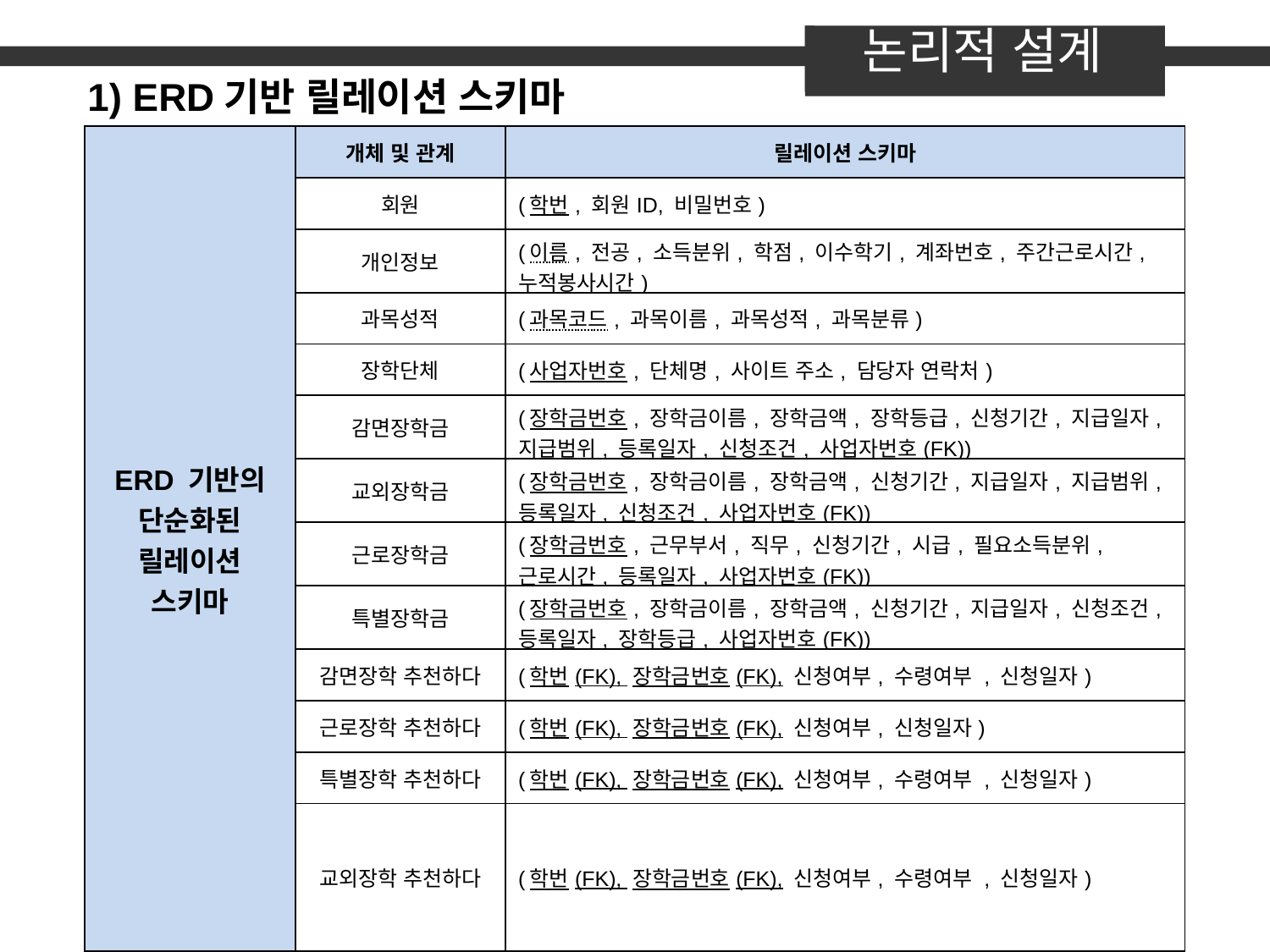

논리적 설계

1) ERD기반 릴레이션 스키마
| ERD 기반의 단순화된 릴레이션 스키마 | 개체 및 관계 | 릴레이션 스키마 |
| --- | --- | --- |
|  | 회원 | (학번, 회원ID, 비밀번호) |
|  | 개인정보 | (이름, 전공, 소득분위, 학점, 이수학기, 계좌번호, 주간근로시간, 누적봉사시간) |
|  | 과목성적 | (과목코드, 과목이름, 과목성적, 과목분류) |
|  | 장학단체 | (사업자번호, 단체명, 사이트 주소, 담당자 연락처) |
|  | 감면장학금 | (장학금번호, 장학금이름, 장학금액, 장학등급, 신청기간, 지급일자, 지급범위, 등록일자, 신청조건, 사업자번호(FK)) |
|  | 교외장학금 | (장학금번호, 장학금이름, 장학금액, 신청기간, 지급일자, 지급범위, 등록일자, 신청조건, 사업자번호(FK)) |
|  | 근로장학금 | (장학금번호, 근무부서, 직무, 신청기간, 시급, 필요소득분위, 근로시간, 등록일자, 사업자번호(FK)) |
|  | 특별장학금 | (장학금번호, 장학금이름, 장학금액, 신청기간, 지급일자, 신청조건, 등록일자, 장학등급, 사업자번호(FK)) |
|  | 감면장학 추천하다 | (학번(FK), 장학금번호(FK), 신청여부, 수령여부 , 신청일자) |
|  | 근로장학 추천하다 | (학번(FK), 장학금번호(FK), 신청여부, 신청일자) |
|  | 특별장학 추천하다 | (학번(FK), 장학금번호(FK), 신청여부, 수령여부 , 신청일자) |
|  | 교외장학 추천하다 | (학번(FK), 장학금번호(FK), 신청여부, 수령여부 , 신청일자) |